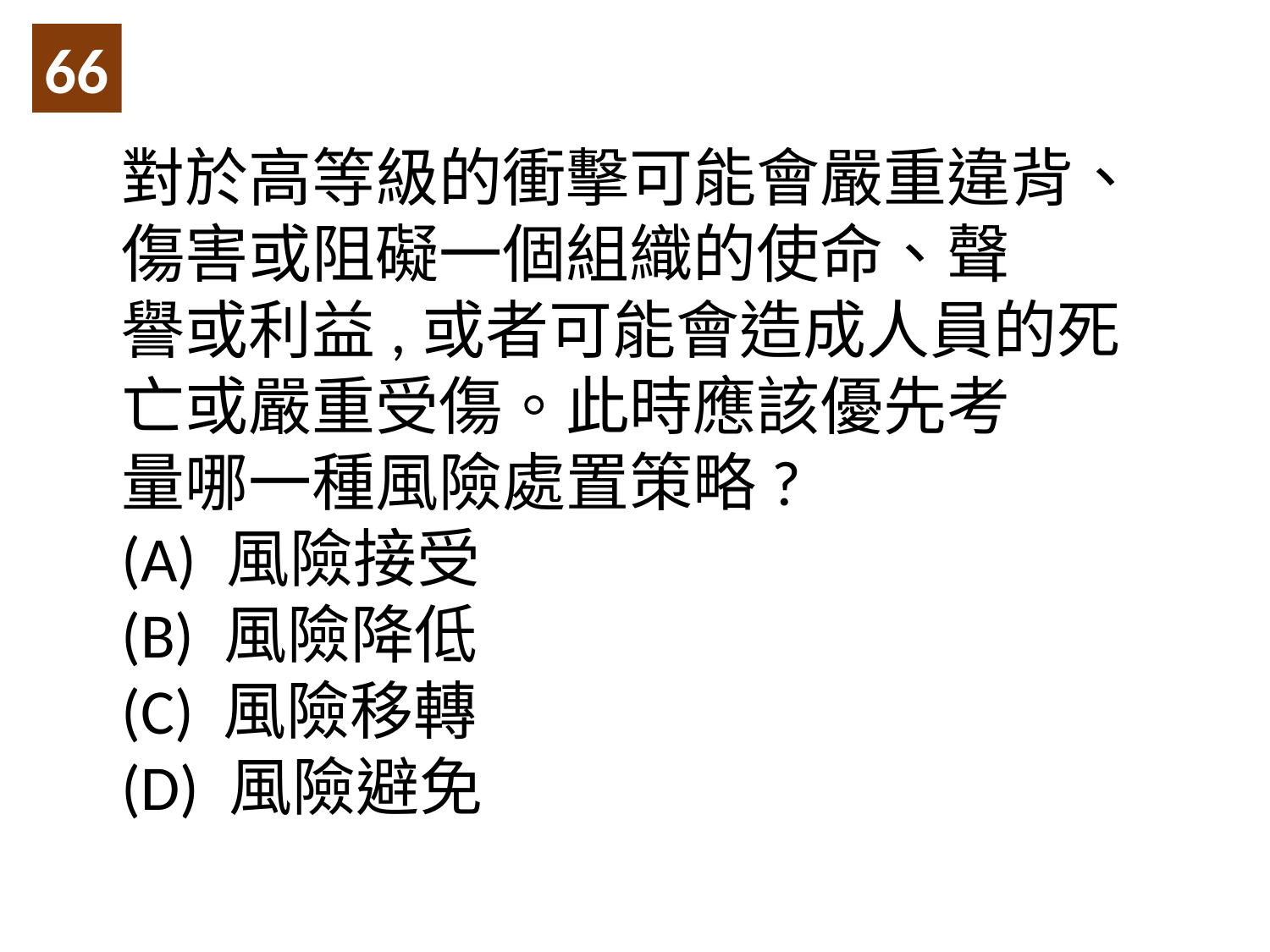

66
對於高等級的衝擊可能會嚴重違背、傷害或阻礙一個組織的使命、聲
譽或利益,或者可能會造成人員的死亡或嚴重受傷。此時應該優先考
量哪一種風險處置策略?
(A) 風險接受
(B) 風險降低
(C) 風險移轉
(D) 風險避免